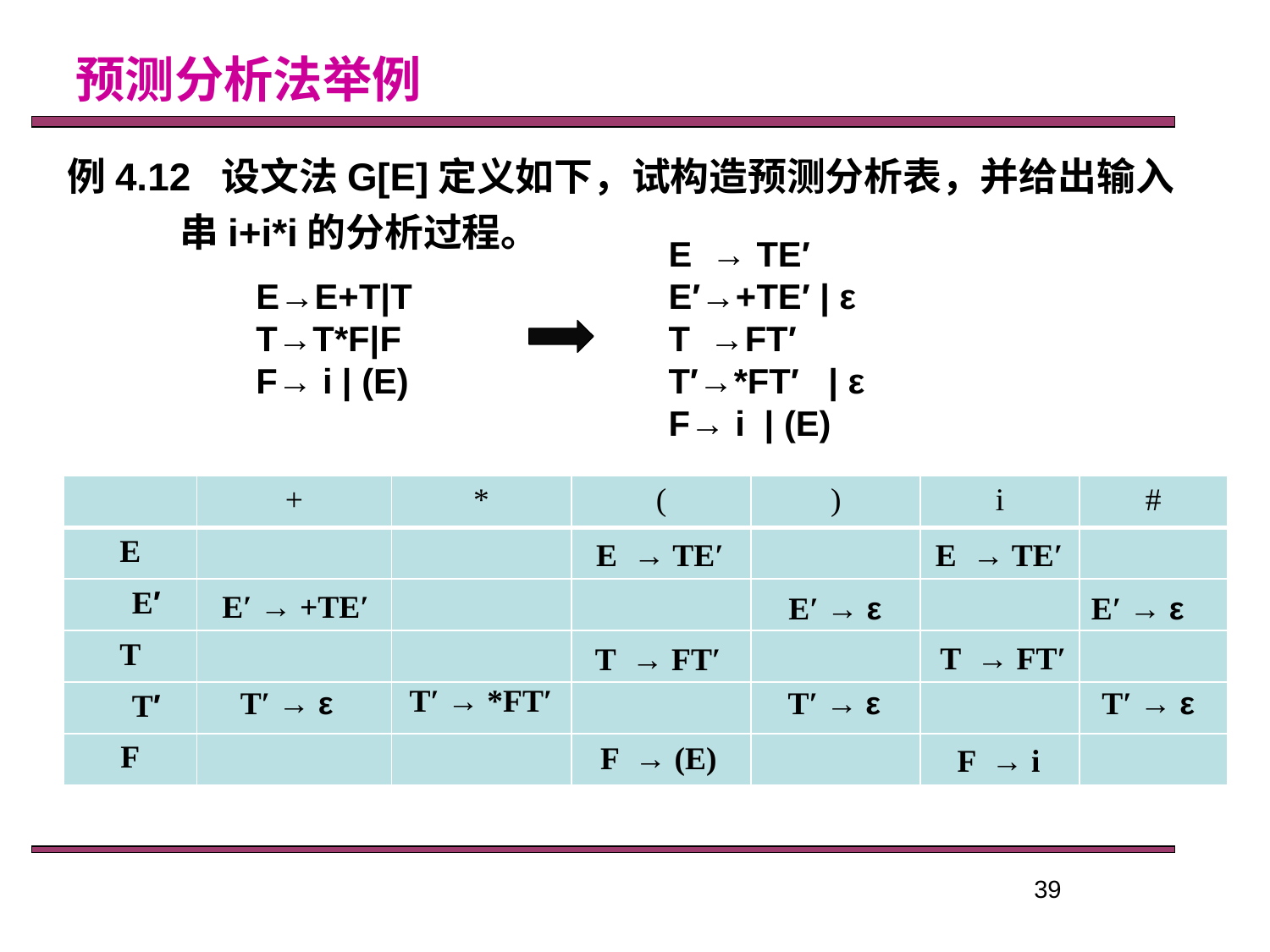

预测分析法举例
例4.12  设文法G[E]定义如下，试构造预测分析表，并给出输入串i+i*i的分析过程。
E  → TE′
E′→+TE′ | ε
T  →FT′
T′→*FT′   | ε
F→ i  | (E)
E→E+T|T
T→T*F|F
F→ i | (E)

|  | + | \* | ( | ) | i | # |
| --- | --- | --- | --- | --- | --- | --- |
| E |  |  |  |  |  |  |
| E′ |  |  |  |  |  |  |
| T |  |  |  |  |  |  |
| T′ |  |  |  |  |  |  |
| F |  |  |  |  |  |  |
E  → TE′
E  → TE′
E′ → +TE′
E′ → ε
E′ → ε
T  → FT′
T  → FT′
T′ → *FT′
T′ → ε
T′ → ε
T′ → ε
F  → (E)
F  → i
39